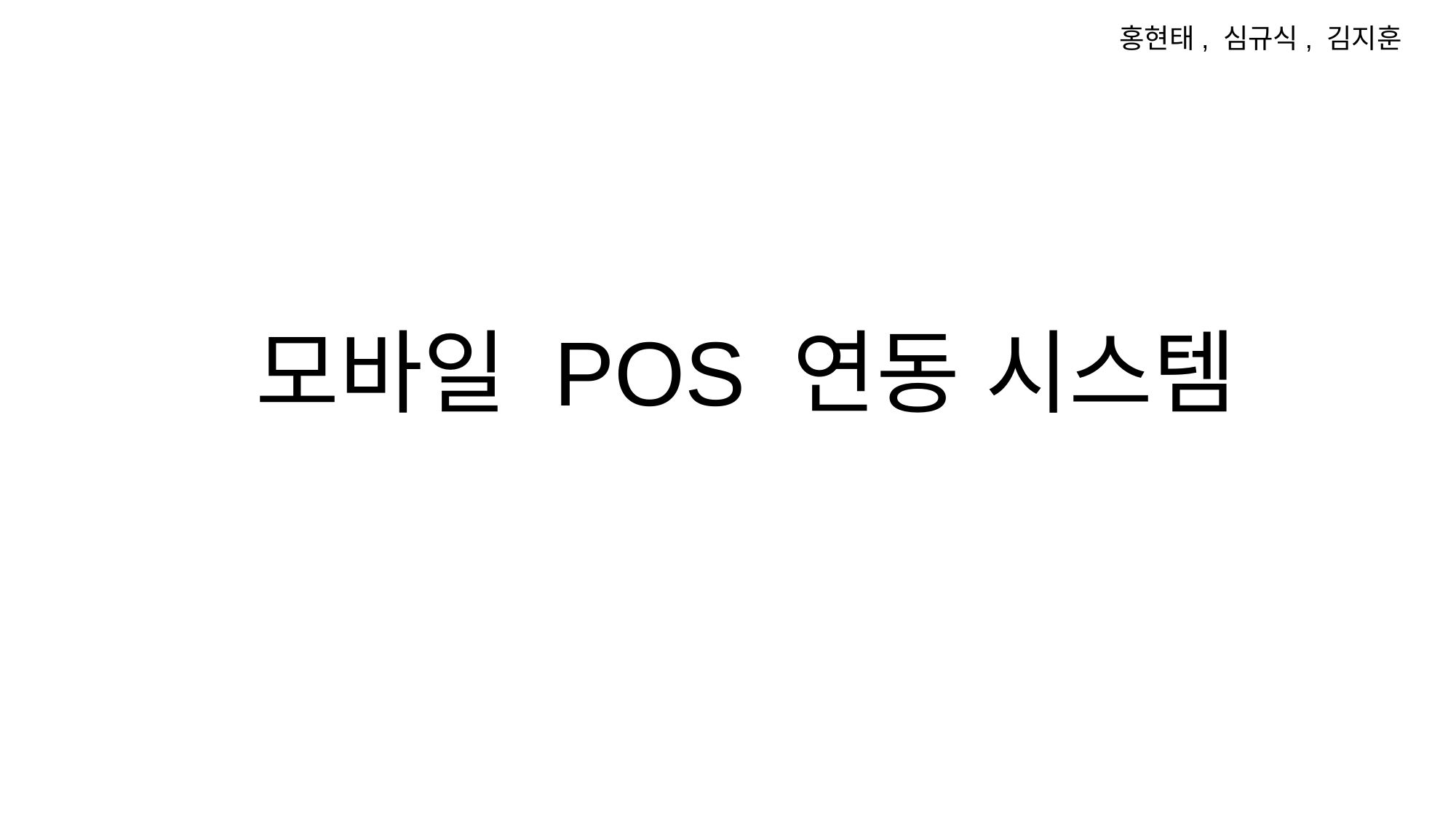

홍현태, 심규식, 김지훈

# 모바일 POS 연동 시스템